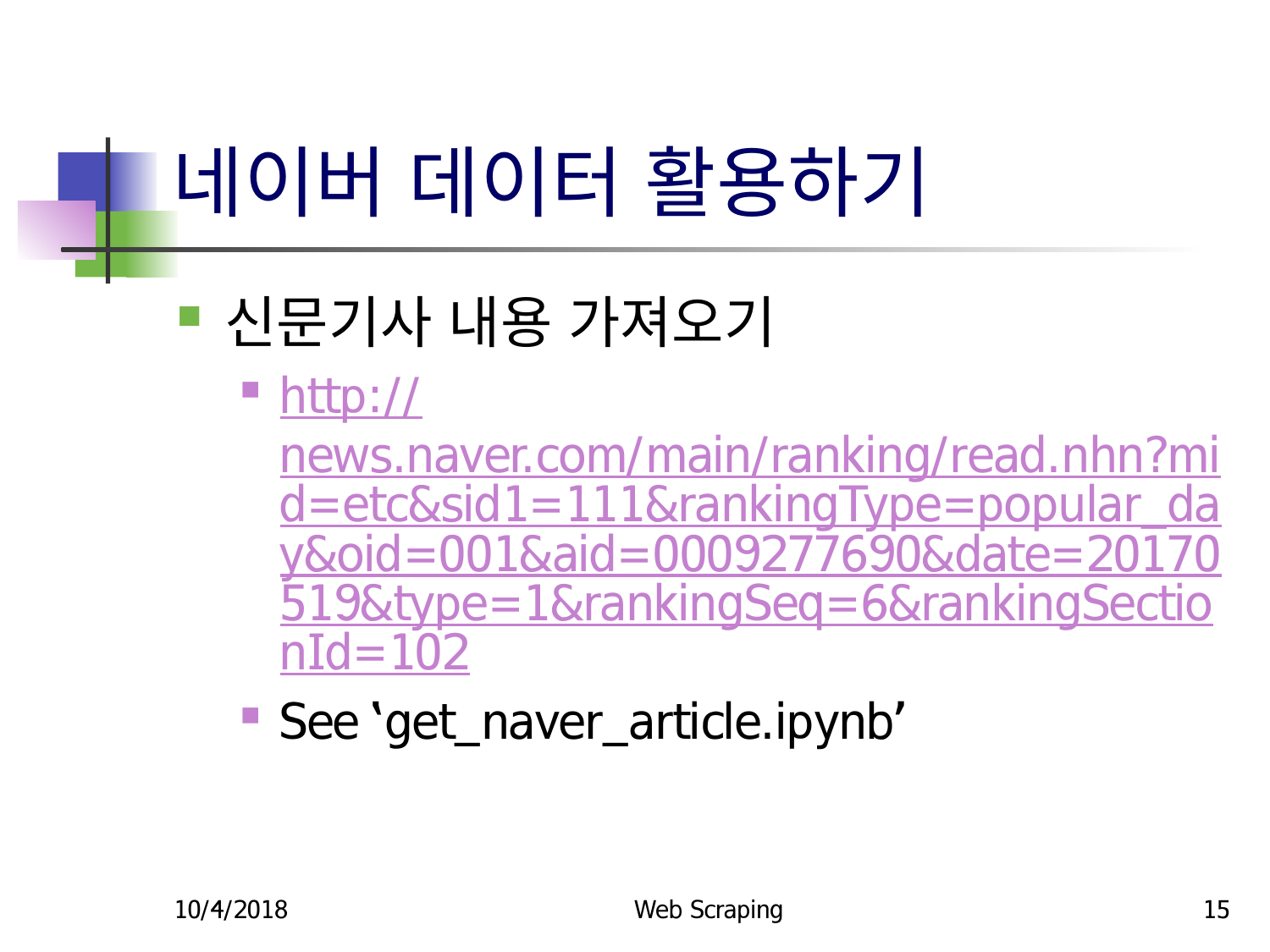

# 네이버 데이터 활용하기
신문기사 내용 가져오기
http://news.naver.com/main/ranking/read.nhn?mid=etc&sid1=111&rankingType=popular_day&oid=001&aid=0009277690&date=20170519&type=1&rankingSeq=6&rankingSectionId=102
See ‘get_naver_article.ipynb’
10/4/2018
Web Scraping
15